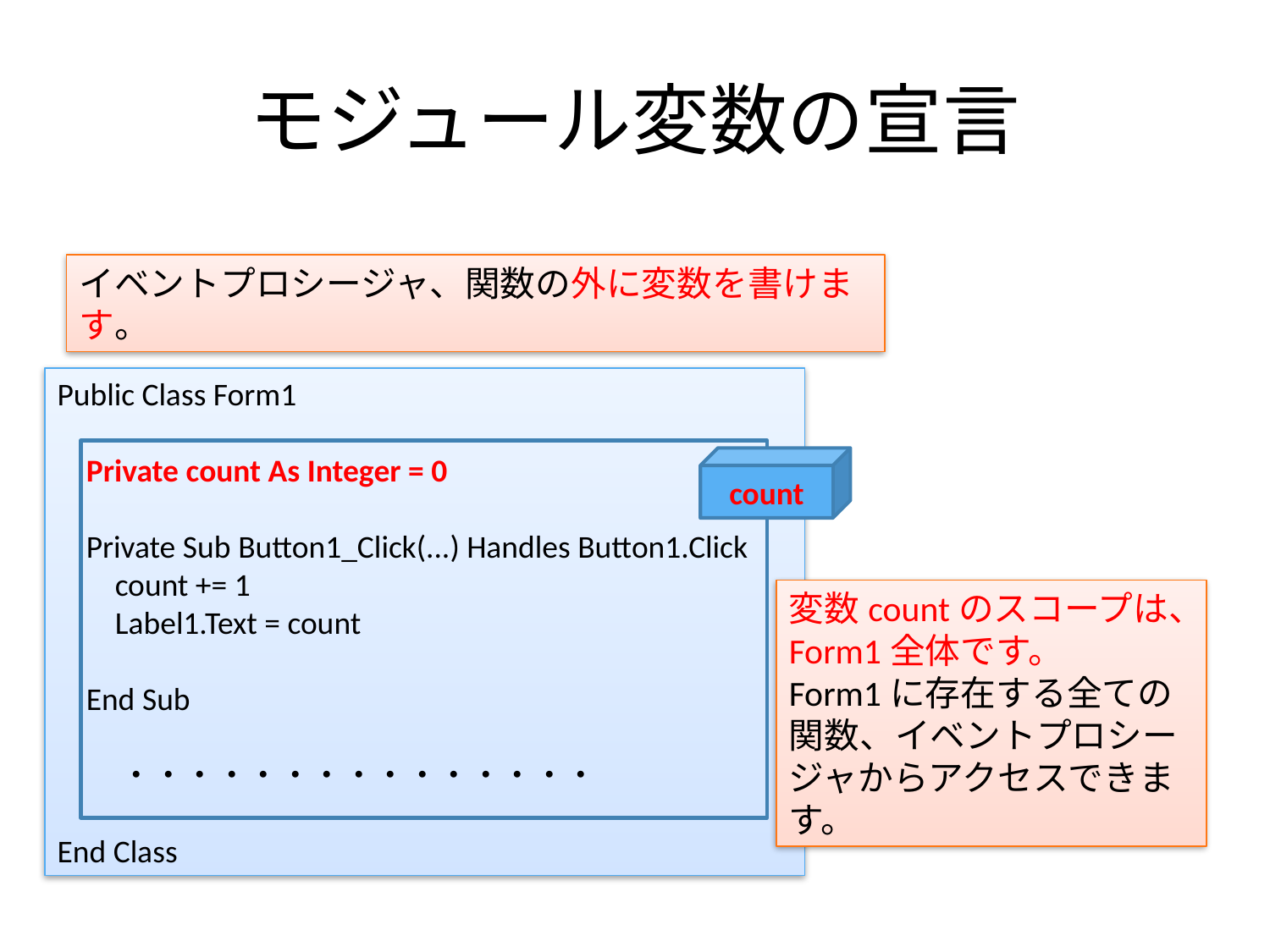

# モジュール変数の宣言
イベントプロシージャ、関数の外に変数を書けます。
Public Class Form1

    Private count As Integer = 0

    Private Sub Button1_Click(...) Handles Button1.Click
        count += 1
        Label1.Text = count

    End Sub

　　・・・・・・・・・・・・・・・

End Class

count
変数countのスコープは、Form1全体です。
Form1に存在する全ての関数、イベントプロシージャからアクセスできます。